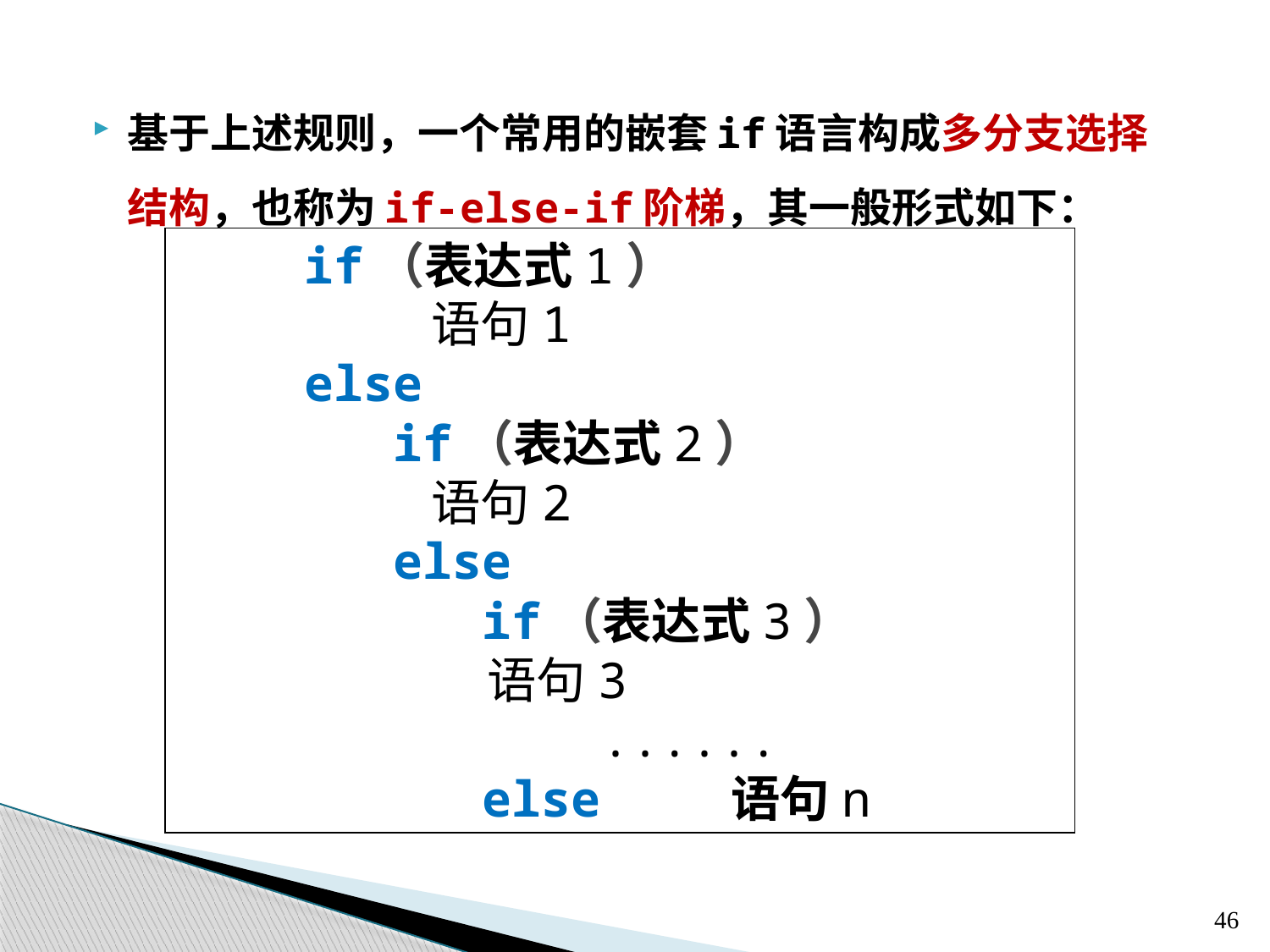

基于上述规则，一个常用的嵌套if语言构成多分支选择结构，也称为if-else-if阶梯，其一般形式如下：
if（表达式1）
	语句1
else
   if（表达式2）
	语句2
   else
      if（表达式3）
	    语句3
          ......
      else    语句n
46